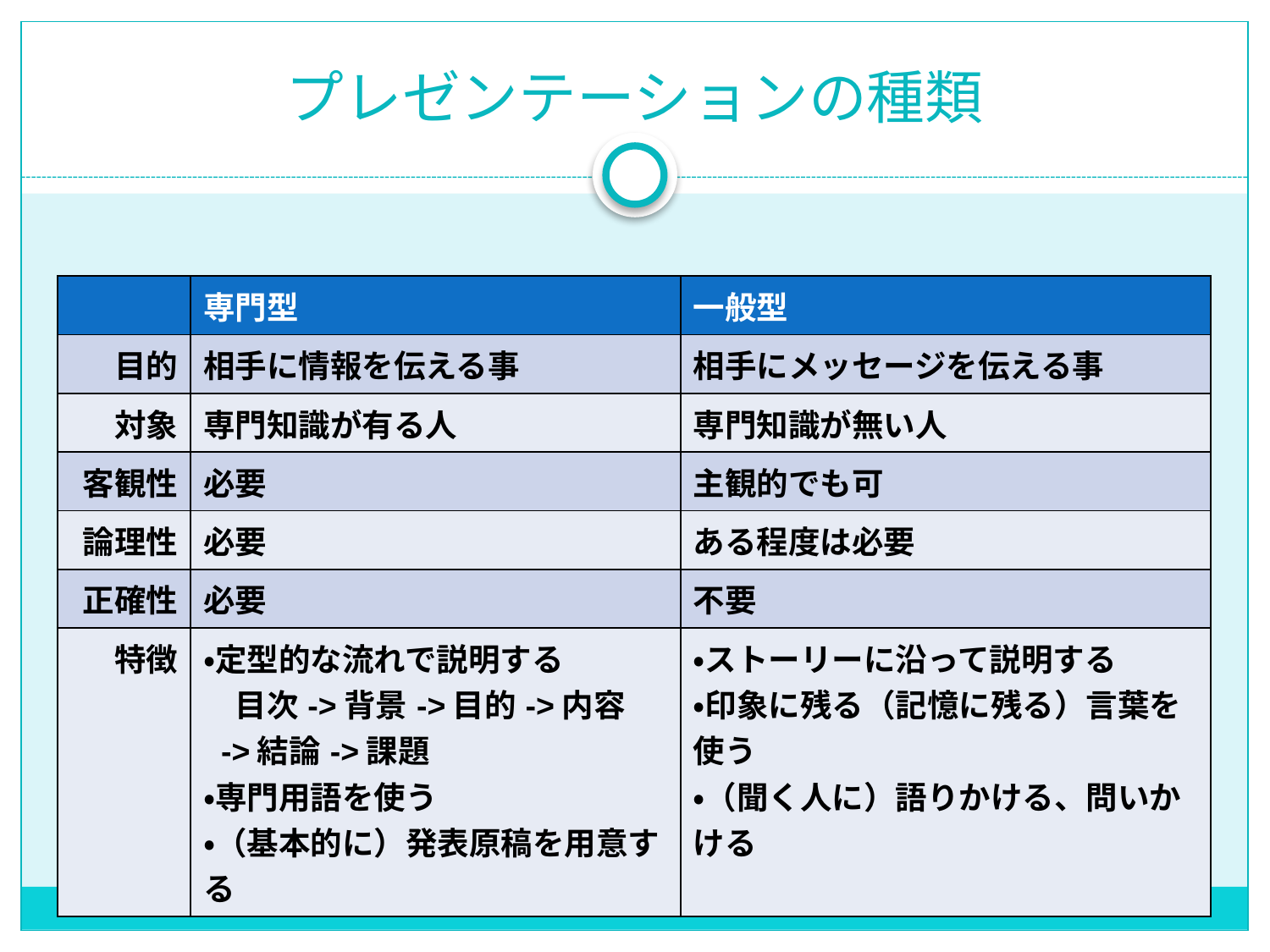

# プレゼンテーションの種類
|  | 専門型 | 一般型 |
| --- | --- | --- |
| 目的 | 相手に情報を伝える事 | 相手にメッセージを伝える事 |
| 対象 | 専門知識が有る人 | 専門知識が無い人 |
| 客観性 | 必要 | 主観的でも可 |
| 論理性 | 必要 | ある程度は必要 |
| 正確性 | 必要 | 不要 |
| 特徴 | ・定型的な流れで説明する 　目次->背景->目的->内容 ->結論->課題 ・専門用語を使う ・（基本的に）発表原稿を用意する | ・ストーリーに沿って説明する ・印象に残る（記憶に残る）言葉を使う ・（聞く人に）語りかける、問いかける |